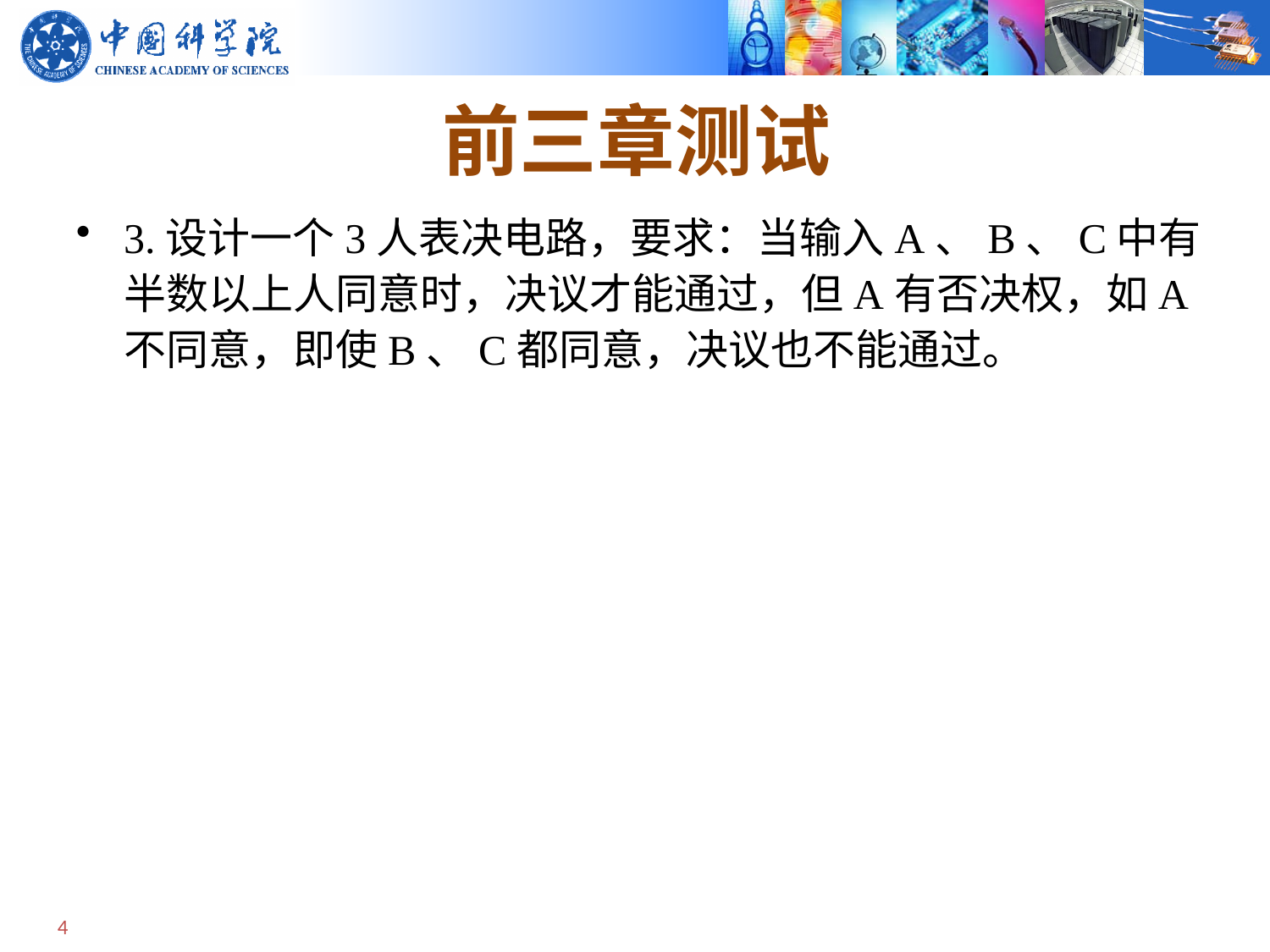

# 前三章测试
3.设计一个3人表决电路，要求：当输入A、B、C中有半数以上人同意时，决议才能通过，但A有否决权，如A不同意，即使B、C都同意，决议也不能通过。